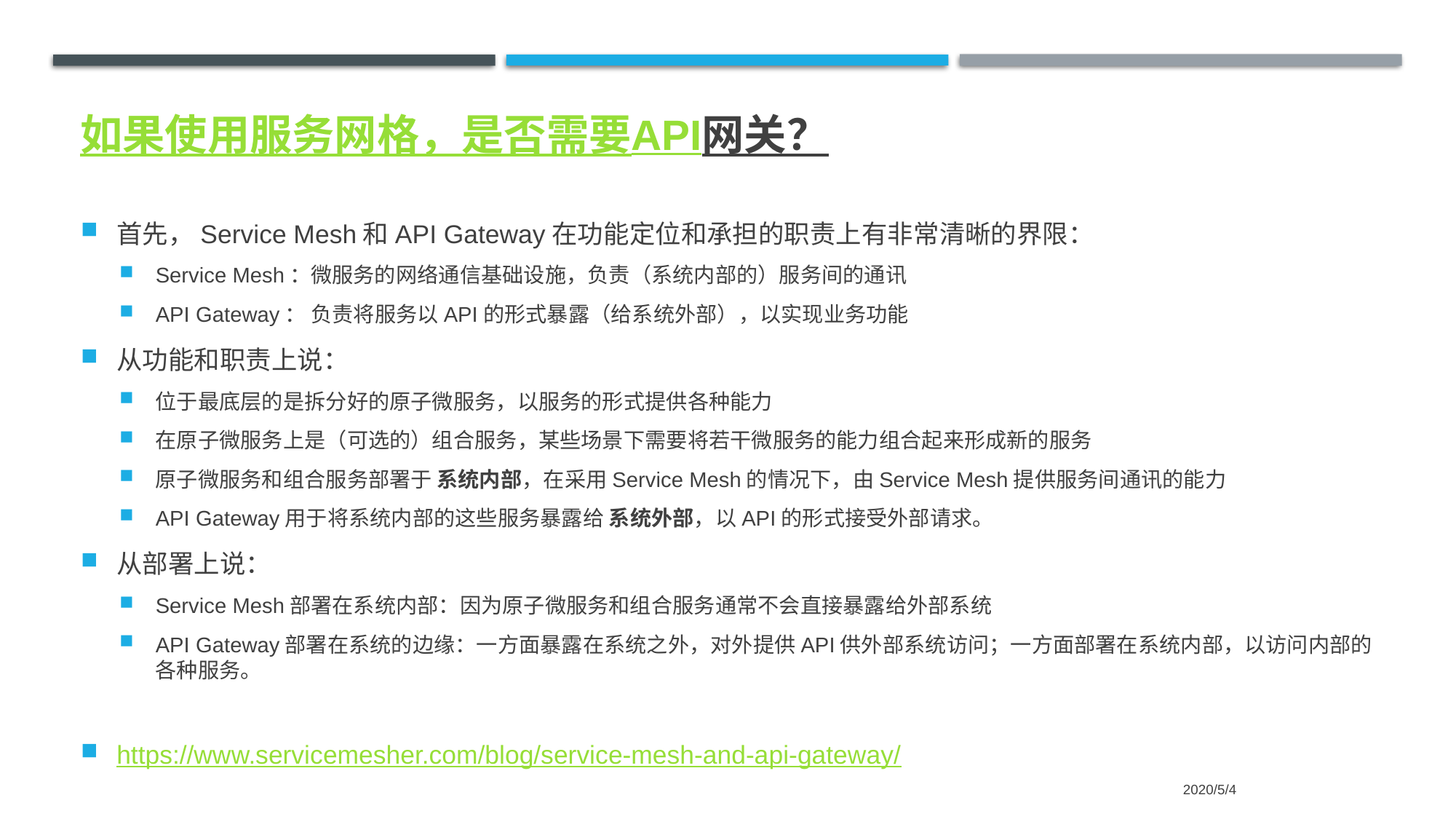

# 如果使用服务网格，是否需要API网关？
首先，Service Mesh和API Gateway在功能定位和承担的职责上有非常清晰的界限：
Service Mesh：微服务的网络通信基础设施，负责（系统内部的）服务间的通讯
API Gateway： 负责将服务以API的形式暴露（给系统外部），以实现业务功能
从功能和职责上说：
位于最底层的是拆分好的原子微服务，以服务的形式提供各种能力
在原子微服务上是（可选的）组合服务，某些场景下需要将若干微服务的能力组合起来形成新的服务
原子微服务和组合服务部署于 系统内部，在采用Service Mesh的情况下，由Service Mesh提供服务间通讯的能力
API Gateway用于将系统内部的这些服务暴露给 系统外部，以API的形式接受外部请求。
从部署上说：
Service Mesh部署在系统内部：因为原子微服务和组合服务通常不会直接暴露给外部系统
API Gateway部署在系统的边缘：一方面暴露在系统之外，对外提供API供外部系统访问；一方面部署在系统内部，以访问内部的各种服务。

https://www.servicemesher.com/blog/service-mesh-and-api-gateway/
2020/5/4